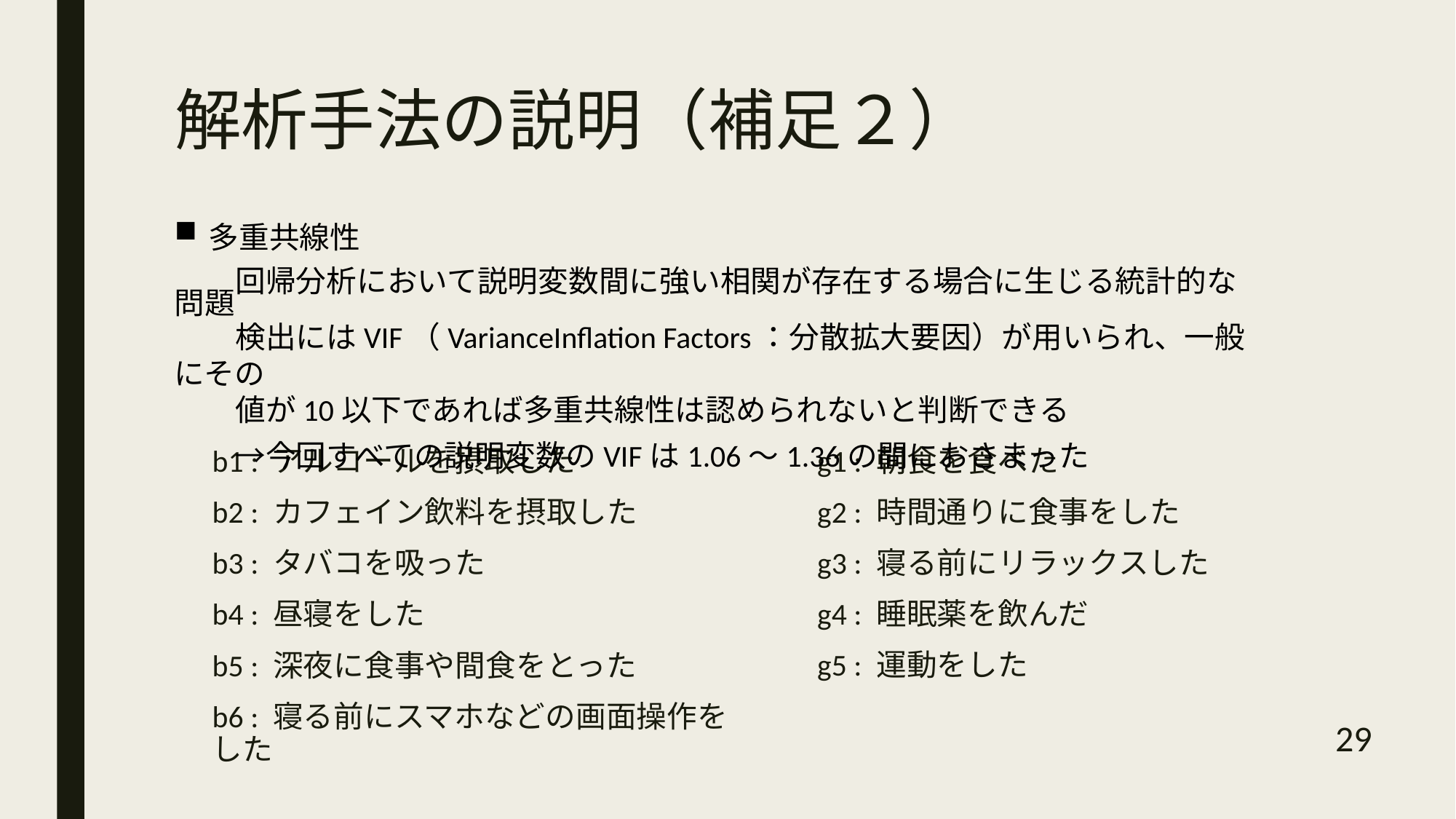

# 解析手法の説明（補足２）

多重共線性

　　回帰分析において説明変数間に強い相関が存在する場合に生じる統計的な問題
　　検出にはVIF（VarianceInflation Factors：分散拡大要因）が用いられ、一般にその
　　値が10以下であれば多重共線性は認められないと判断できる

　　→今回すべての説明変数のVIFは1.06～1.36の間におさまった

b1 : アルコールを摂取した
b2 : カフェイン飲料を摂取した
b3 : タバコを吸った
b4 : 昼寝をした
b5 : 深夜に食事や間食をとった
b6 : 寝る前にスマホなどの画面操作をした

g1 : 朝食を食べた
g2 : 時間通りに食事をした
g3 : 寝る前にリラックスした
g4 : 睡眠薬を飲んだ
g5 : 運動をした

29